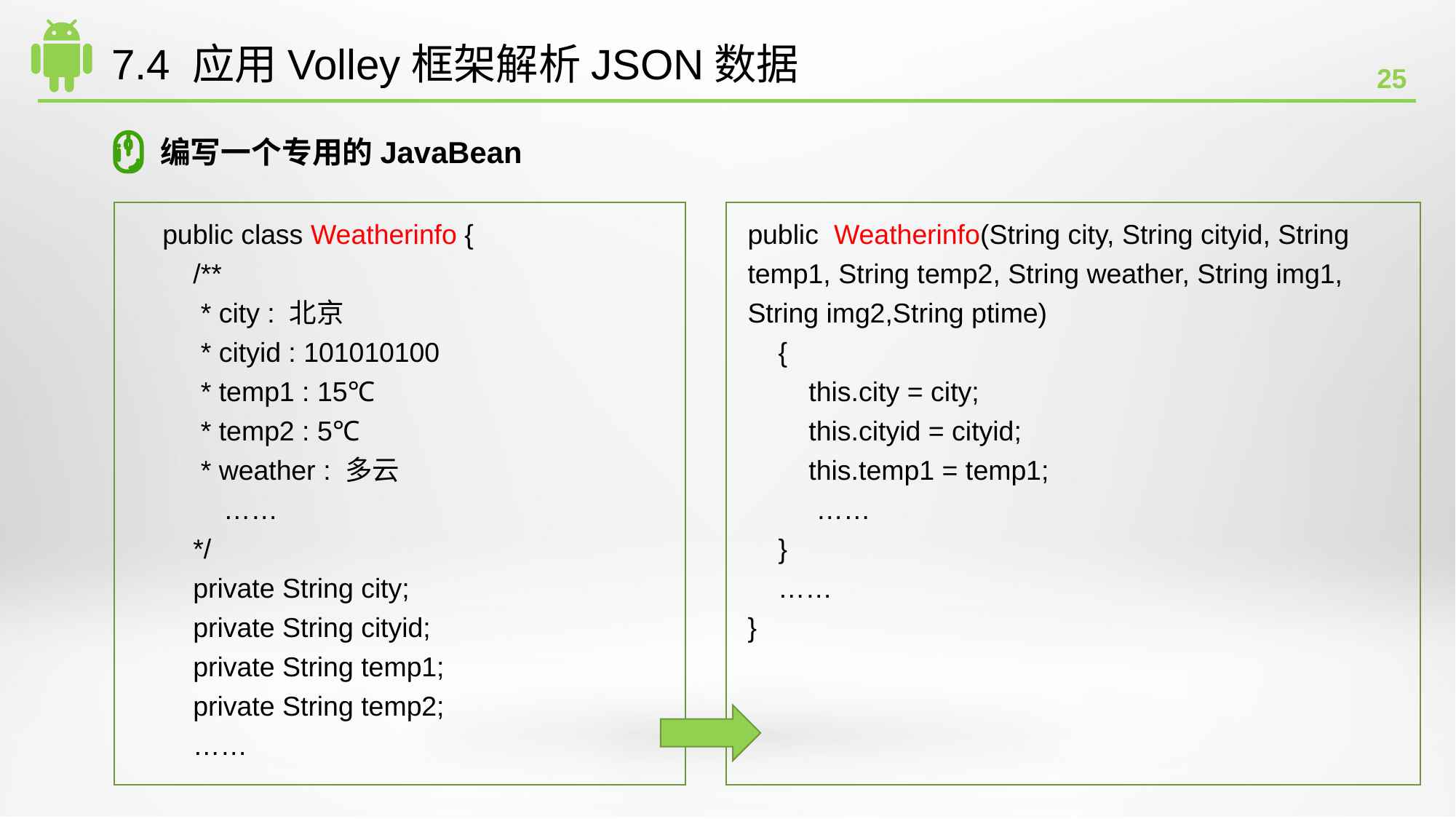

# 7.4 应用Volley框架解析JSON数据
编写一个专用的JavaBean

public class Weatherinfo {
    /**
     * city : 北京
     * cityid : 101010100
     * temp1 : 15℃
     * temp2 : 5℃
     * weather : 多云
        ……
    */
    private String city;
    private String cityid;
    private String temp1;
    private String temp2;
    ……
public  Weatherinfo(String city, String cityid, String temp1, String temp2, String weather, String img1, String img2,String ptime)
    {
        this.city = city;
        this.cityid = cityid;
        this.temp1 = temp1;
         ……
    }
    ……
}